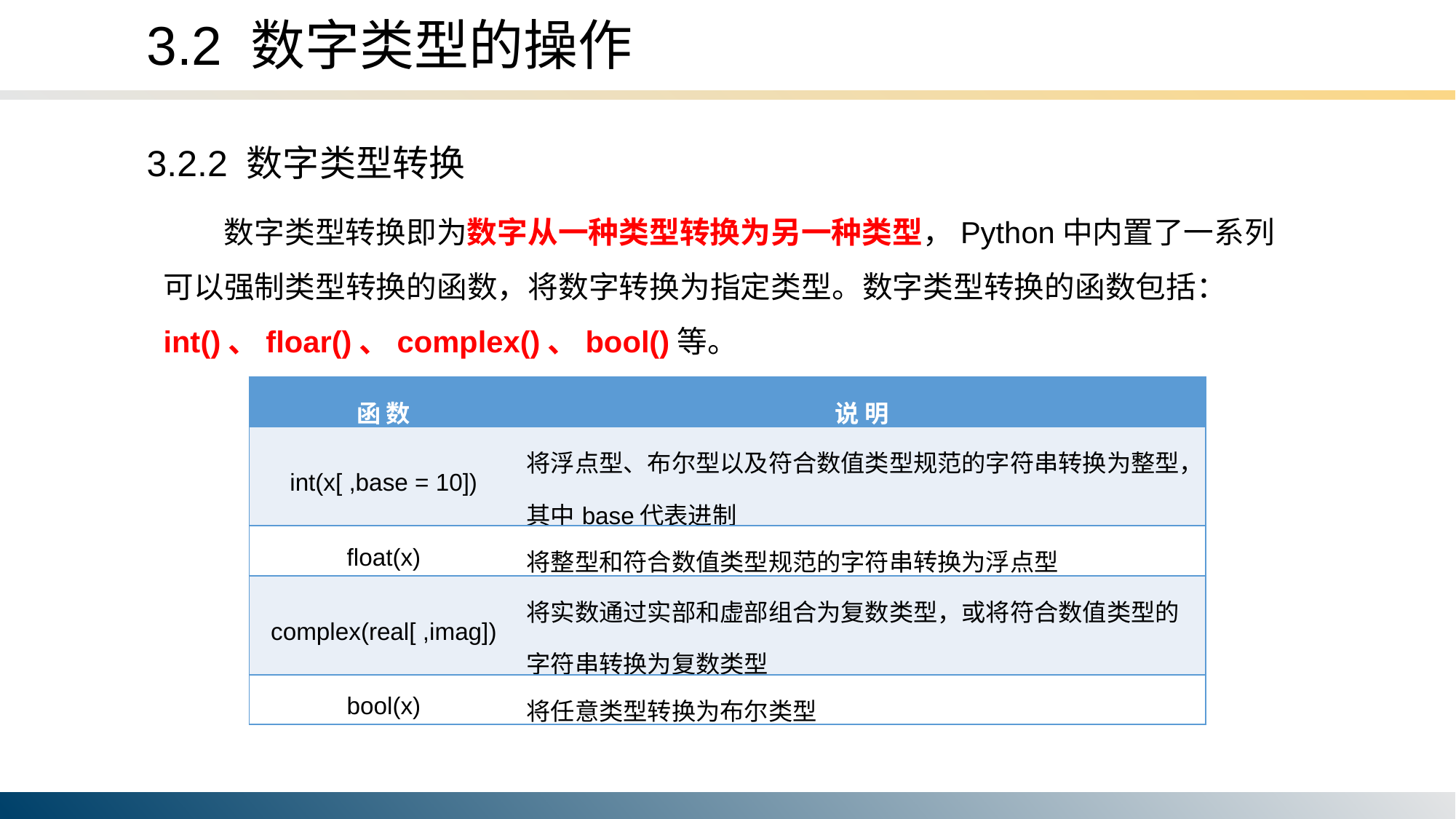

3.2 数字类型的操作

3.2.2 数字类型转换
数字类型转换即为数字从一种类型转换为另一种类型，Python中内置了一系列可以强制类型转换的函数，将数字转换为指定类型。数字类型转换的函数包括：int()、floar()、complex()、bool()等。
| 函 数 | 说 明 |
| --- | --- |
| int(x[ ,base = 10]) | 将浮点型、布尔型以及符合数值类型规范的字符串转换为整型，其中base代表进制 |
| float(x) | 将整型和符合数值类型规范的字符串转换为浮点型 |
| complex(real[ ,imag]) | 将实数通过实部和虚部组合为复数类型，或将符合数值类型的字符串转换为复数类型 |
| bool(x) | 将任意类型转换为布尔类型 |